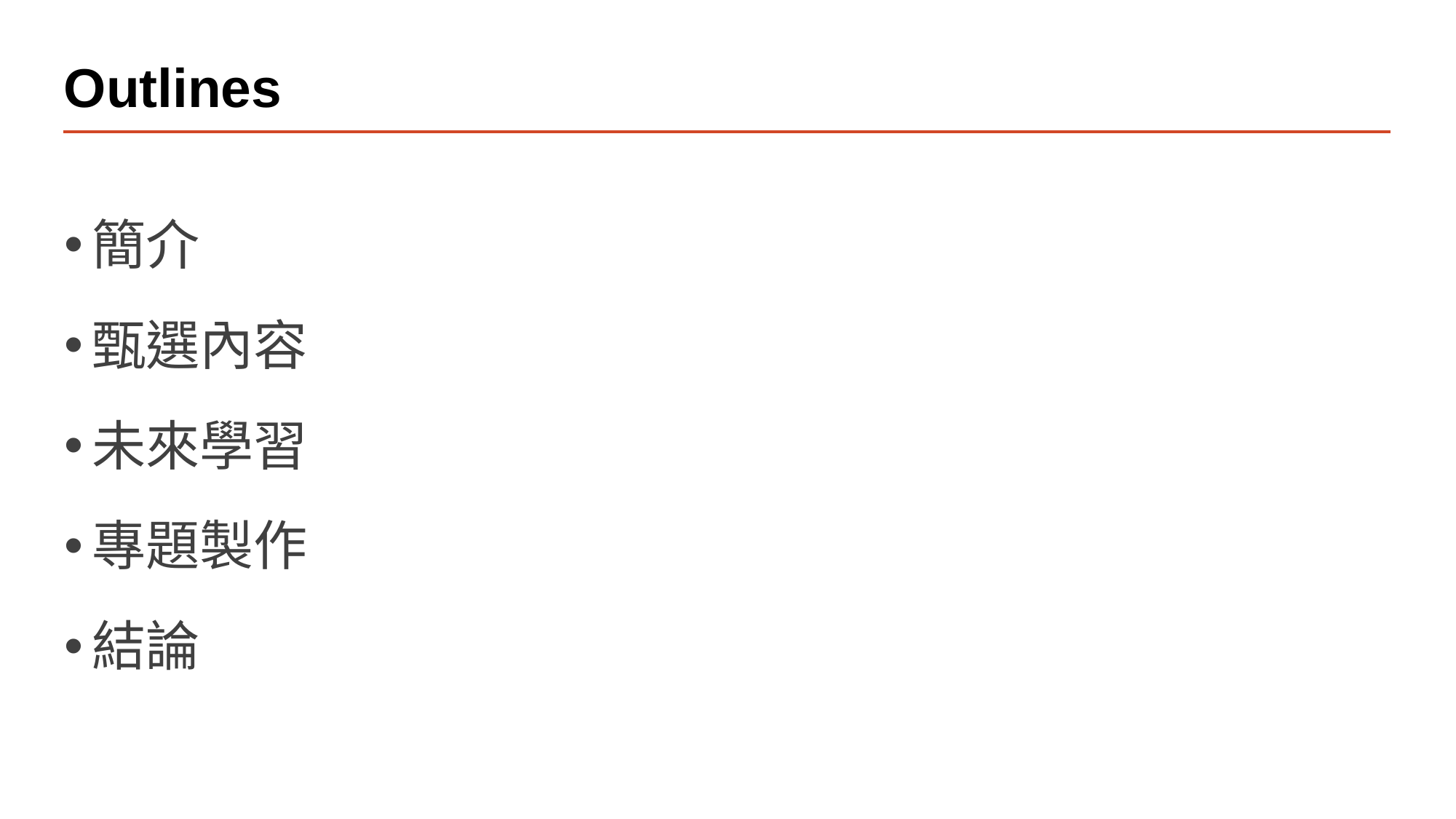

# Outlines
簡介
甄選內容
未來學習
專題製作
結論